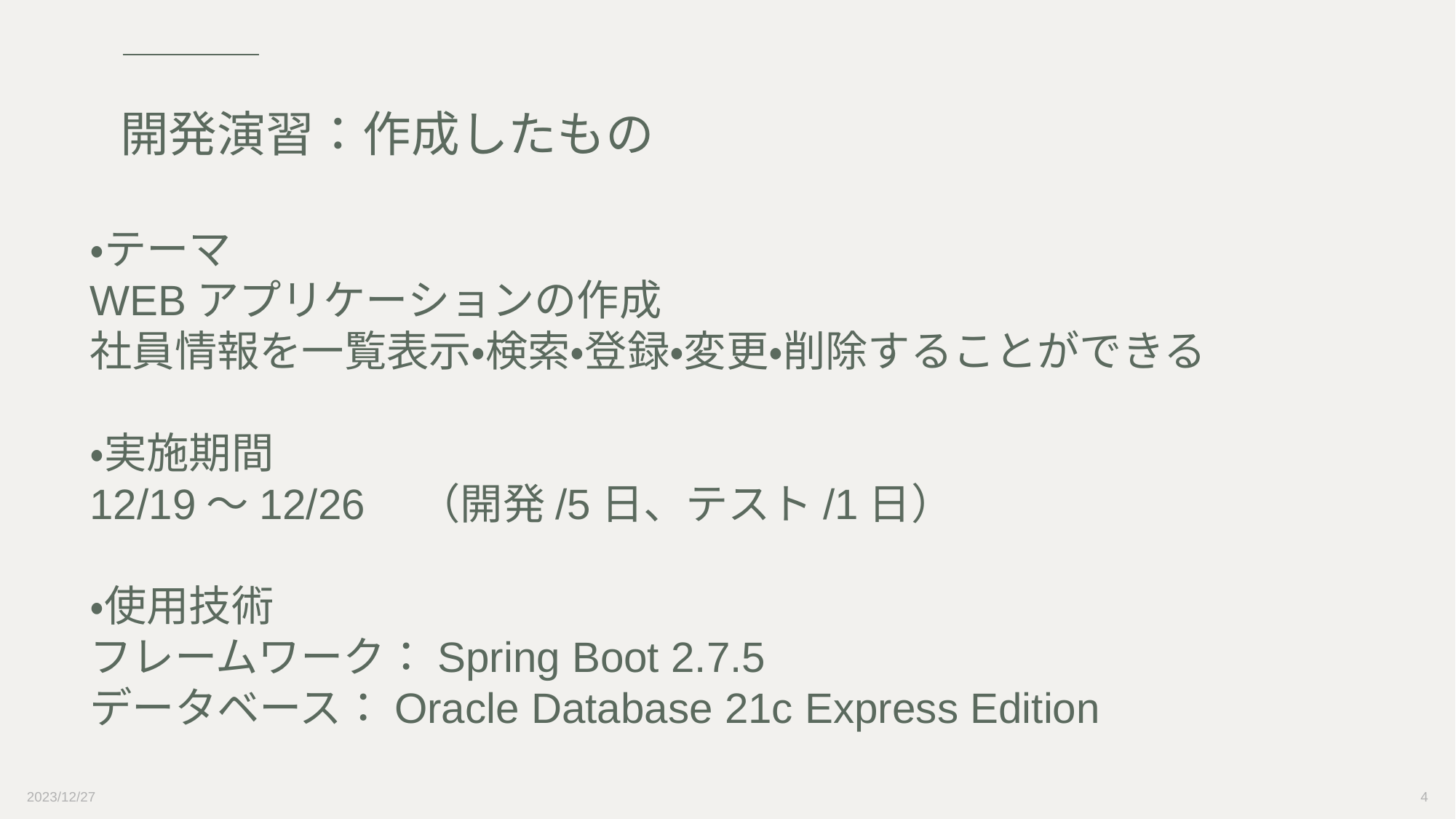

# 開発演習：作成したもの
・テーマ
WEBアプリケーションの作成
社員情報を一覧表示・検索・登録・変更・削除することができる

・実施期間
12/19～12/26　（開発/5日、テスト/1日）

・使用技術
フレームワーク：Spring Boot 2.7.5
データベース：Oracle Database 21c Express Edition
2023/12/27
4